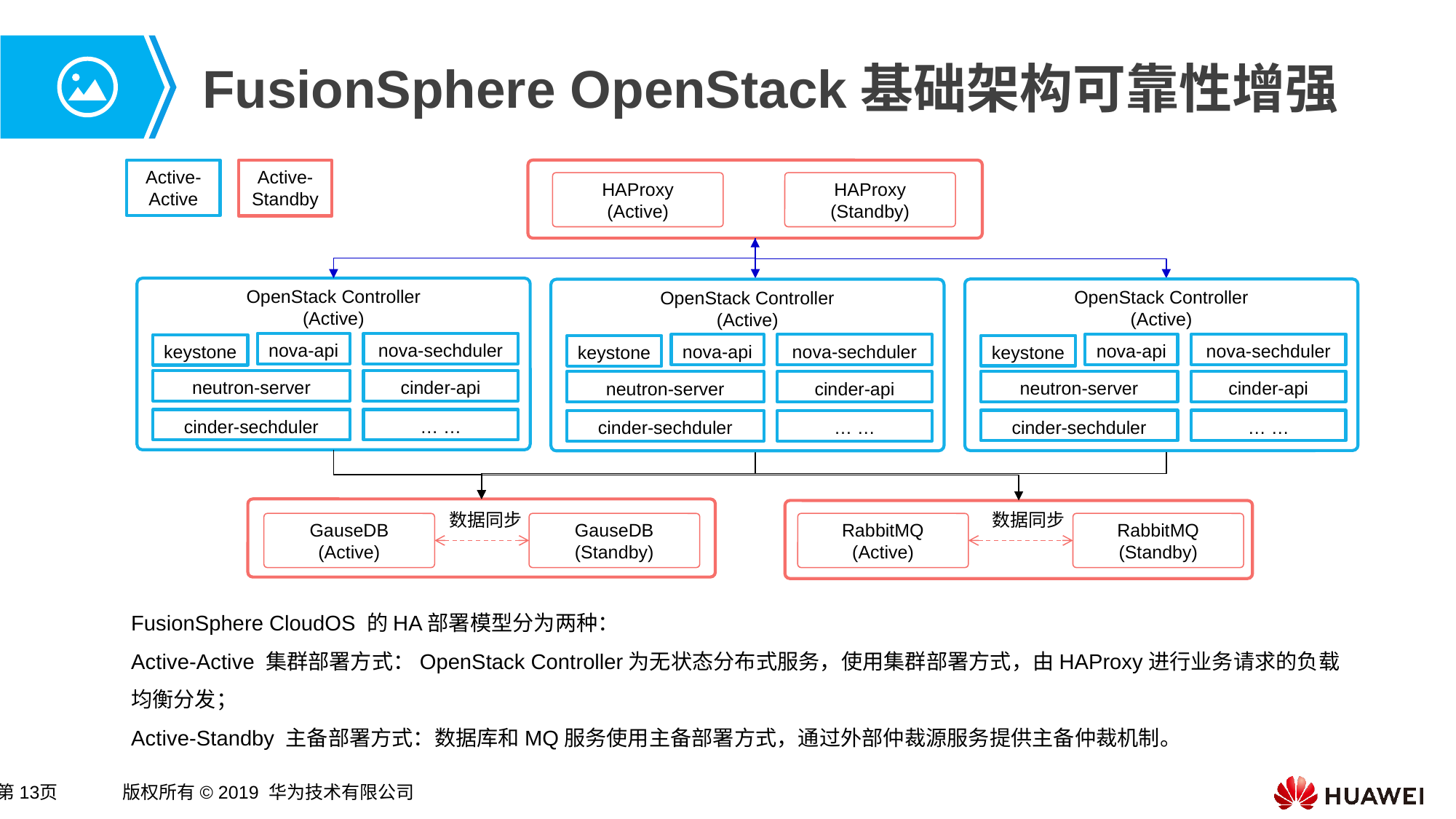

# FusionSphere OpenStack基础架构可靠性增强
Active-Active

Active-Standby
HAProxy
(Active)
HAProxy
(Standby)
OpenStack Controller
(Active)
nova-api
nova-sechduler
keystone
neutron-server
cinder-api
cinder-sechduler
… …
OpenStack Controller
(Active)
nova-api
nova-sechduler
keystone
neutron-server
cinder-api
cinder-sechduler
… …
OpenStack Controller
(Active)
nova-api
nova-sechduler
keystone
neutron-server
cinder-api
cinder-sechduler
… …

数据同步
数据同步
GauseDB
(Active)
GauseDB
(Standby)
RabbitMQ
(Active)
RabbitMQ
(Standby)
FusionSphere CloudOS 的HA部署模型分为两种：
Active-Active 集群部署方式：OpenStack Controller为无状态分布式服务，使用集群部署方式，由HAProxy进行业务请求的负载均衡分发；
Active-Standby 主备部署方式：数据库和MQ服务使用主备部署方式，通过外部仲裁源服务提供主备仲裁机制。